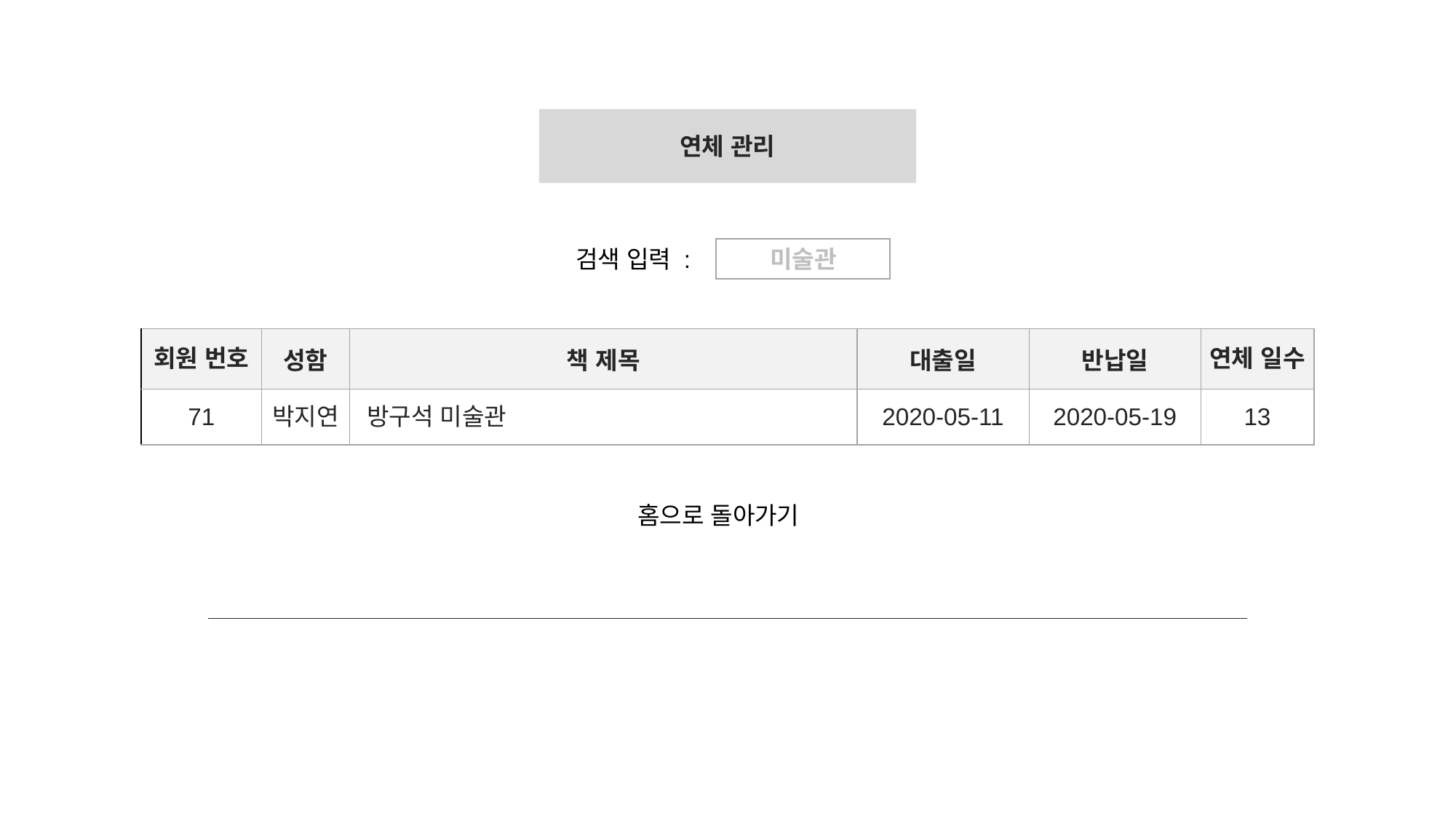

연체 관리
검색 입력 :
미술관
| 회원 번호 | 성함 | 책 제목 | 대출일 | 반납일 | 연체 일수 |
| --- | --- | --- | --- | --- | --- |
| 71 | 박지연 | 방구석 미술관 | 2020-05-11 | 2020-05-19 | 13 |
홈으로 돌아가기